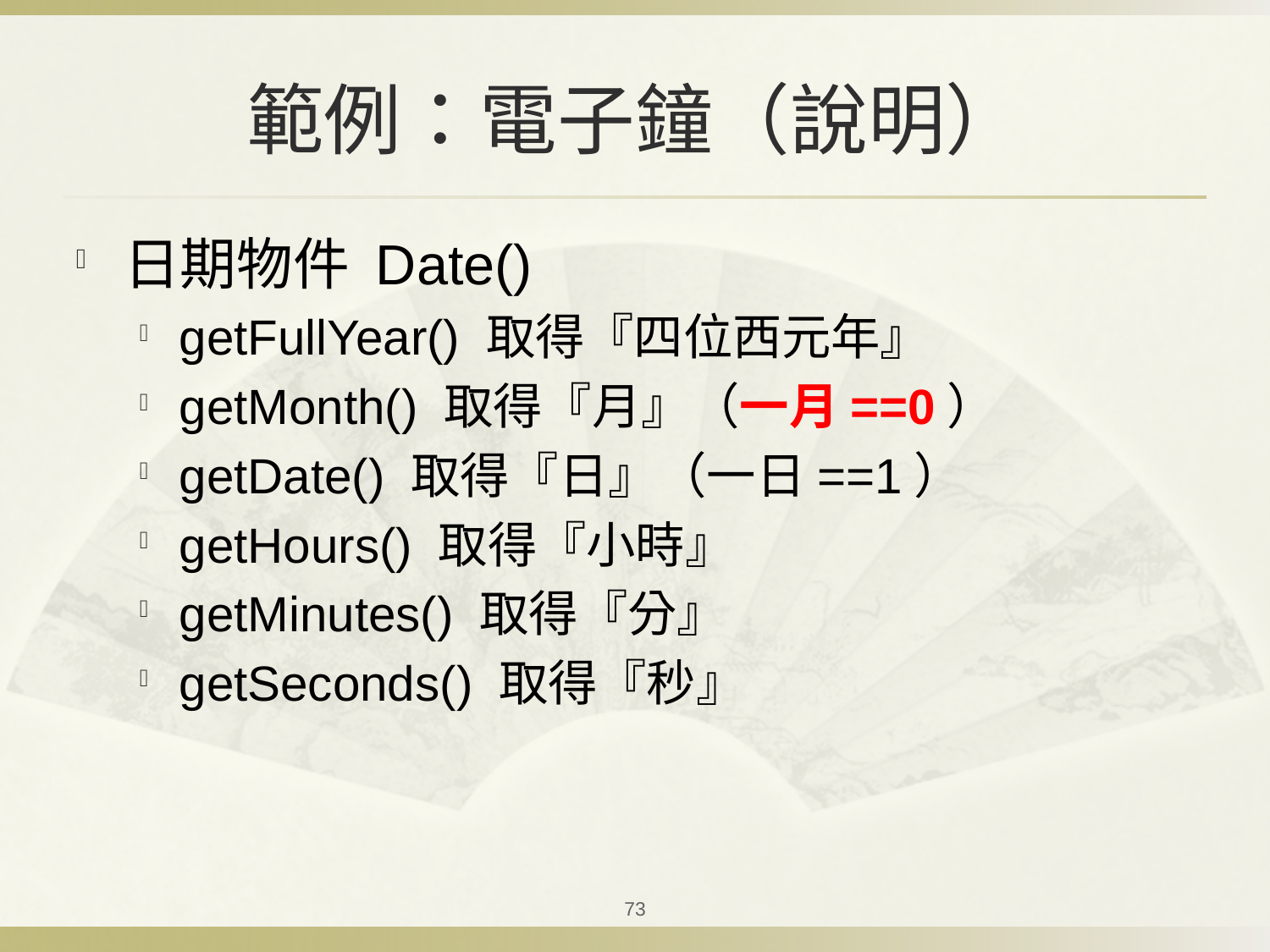

# 範例：電子鐘（說明）
日期物件 Date()
getFullYear() 取得『四位西元年』
getMonth() 取得『月』（一月==0）
getDate() 取得『日』（一日==1）
getHours() 取得『小時』
getMinutes() 取得『分』
getSeconds() 取得『秒』
73